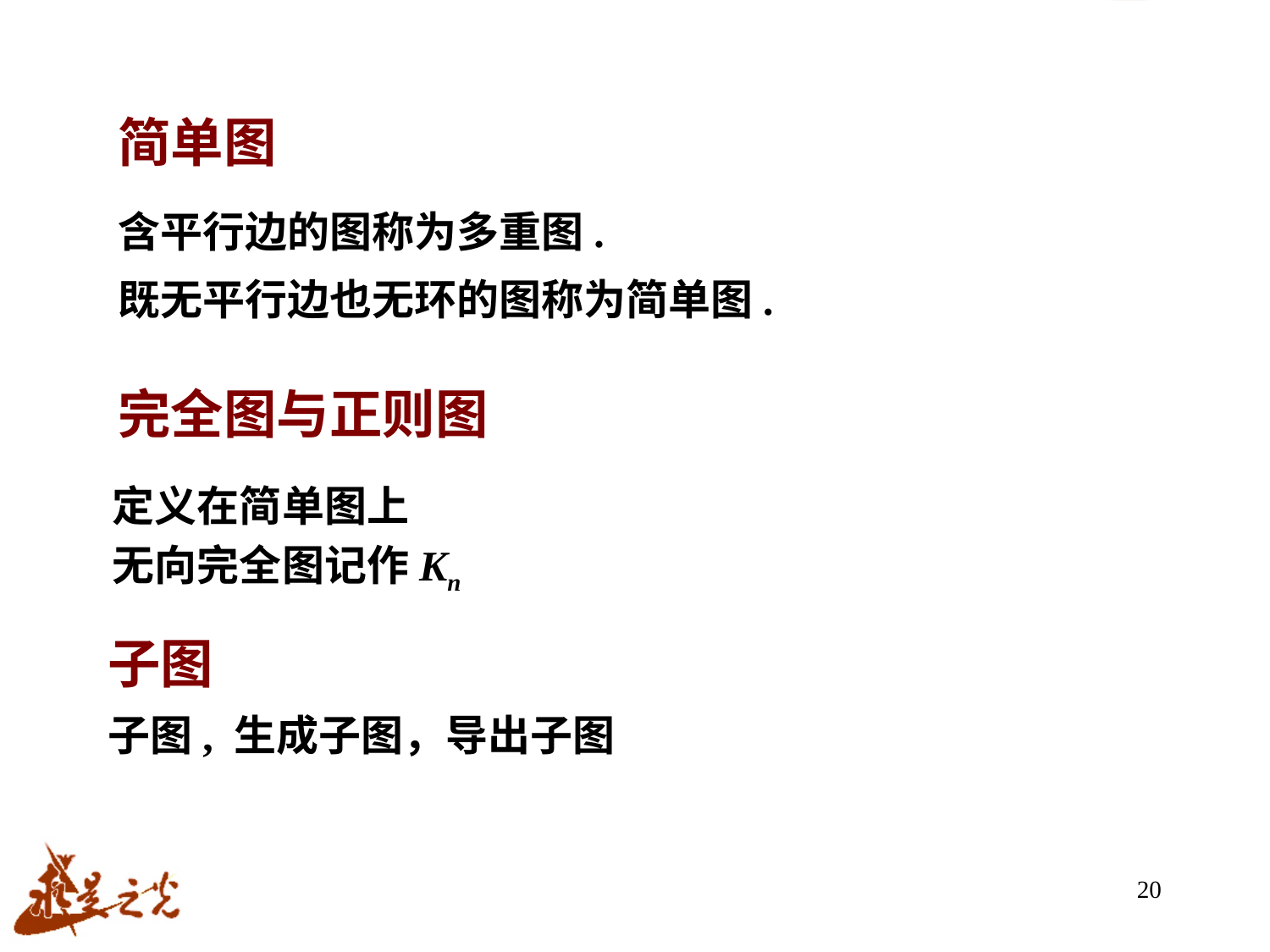

# 简单图
含平行边的图称为多重图.
既无平行边也无环的图称为简单图.
完全图与正则图
定义在简单图上
无向完全图记作Kn

子图
子图, 生成子图，导出子图
20